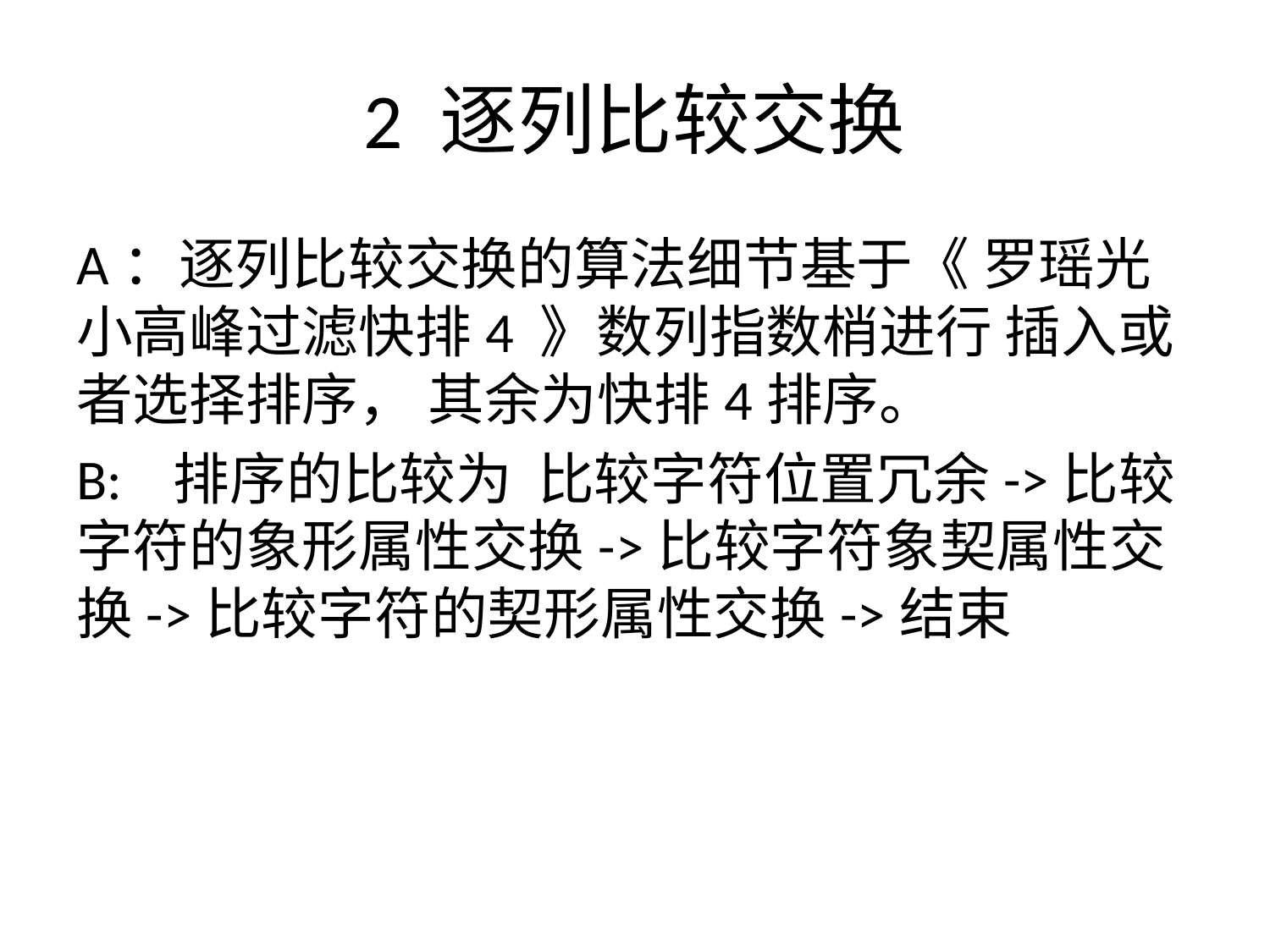

# 2 逐列比较交换
A：逐列比较交换的算法细节基于《 罗瑶光小高峰过滤快排4 》数列指数梢进行 插入或者选择排序， 其余为快排4排序。
B:   排序的比较为  比较字符位置冗余->比较字符的象形属性交换->比较字符象契属性交换->比较字符的契形属性交换->结束